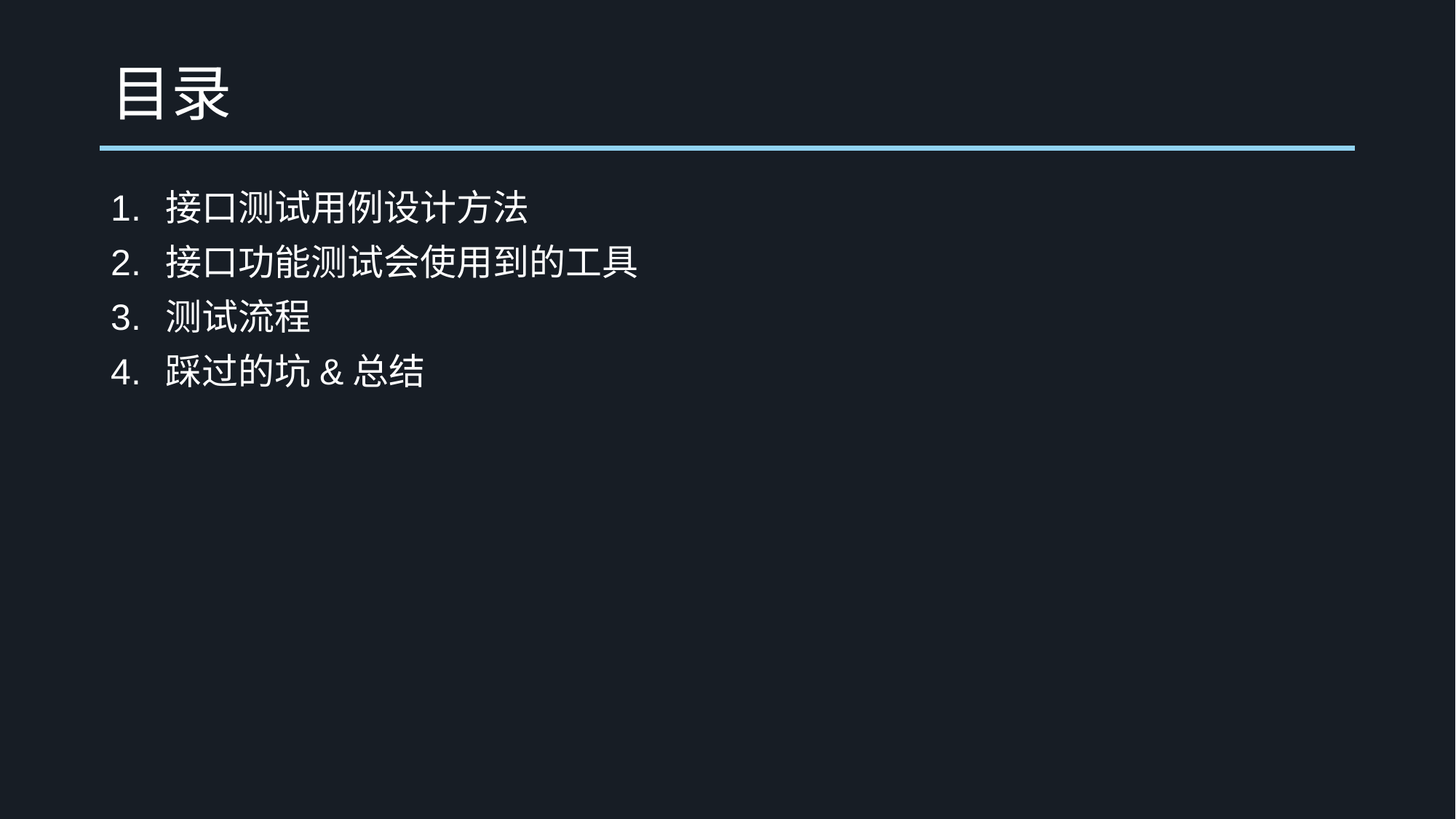

# 目录
接口测试用例设计方法
接口功能测试会使用到的工具
测试流程
踩过的坑&总结